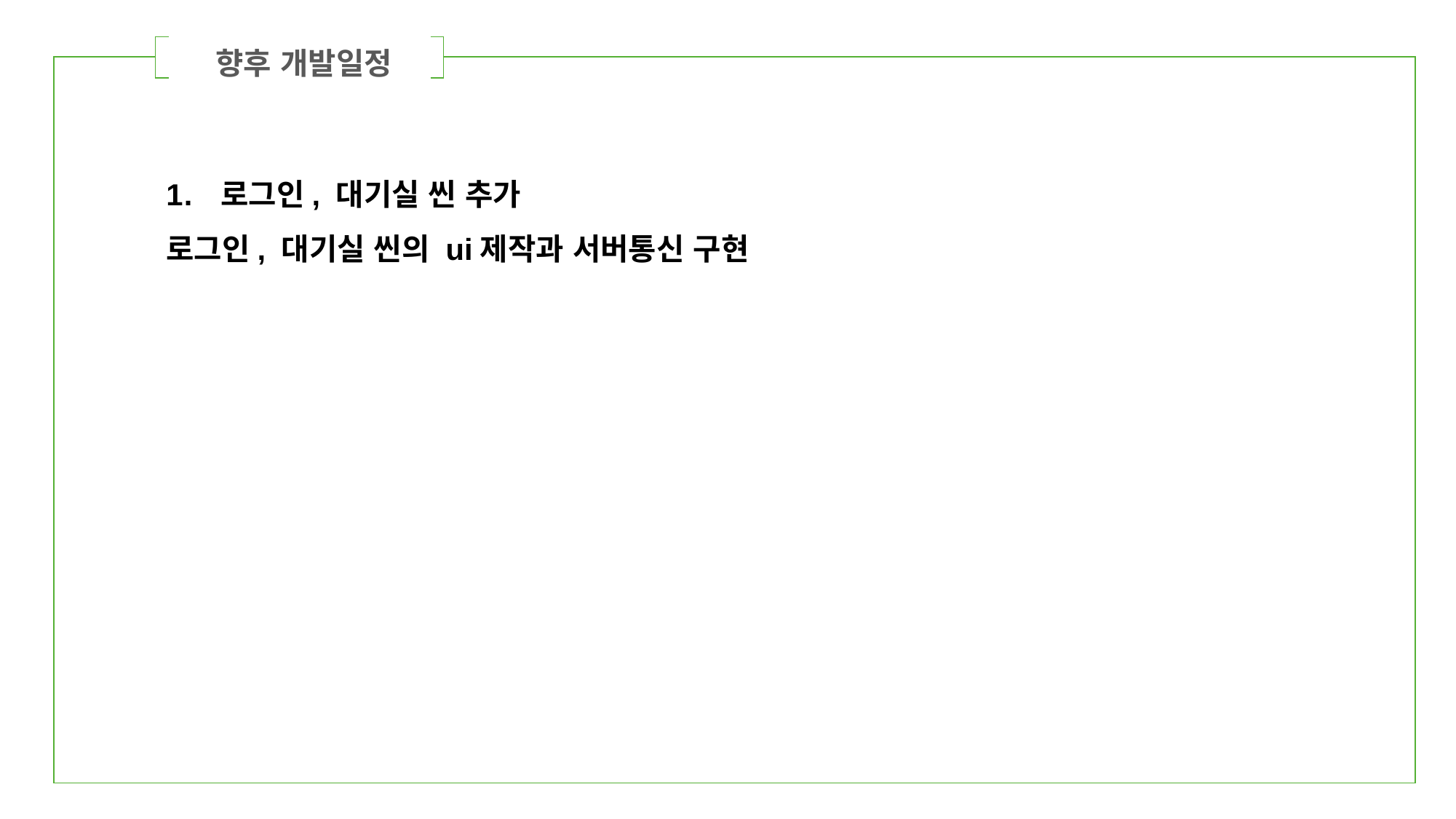

향후 개발일정
|  | ㅂ |  |
| --- | --- | --- |

로그인, 대기실 씬 추가
로그인, 대기실 씬의 ui제작과 서버통신 구현